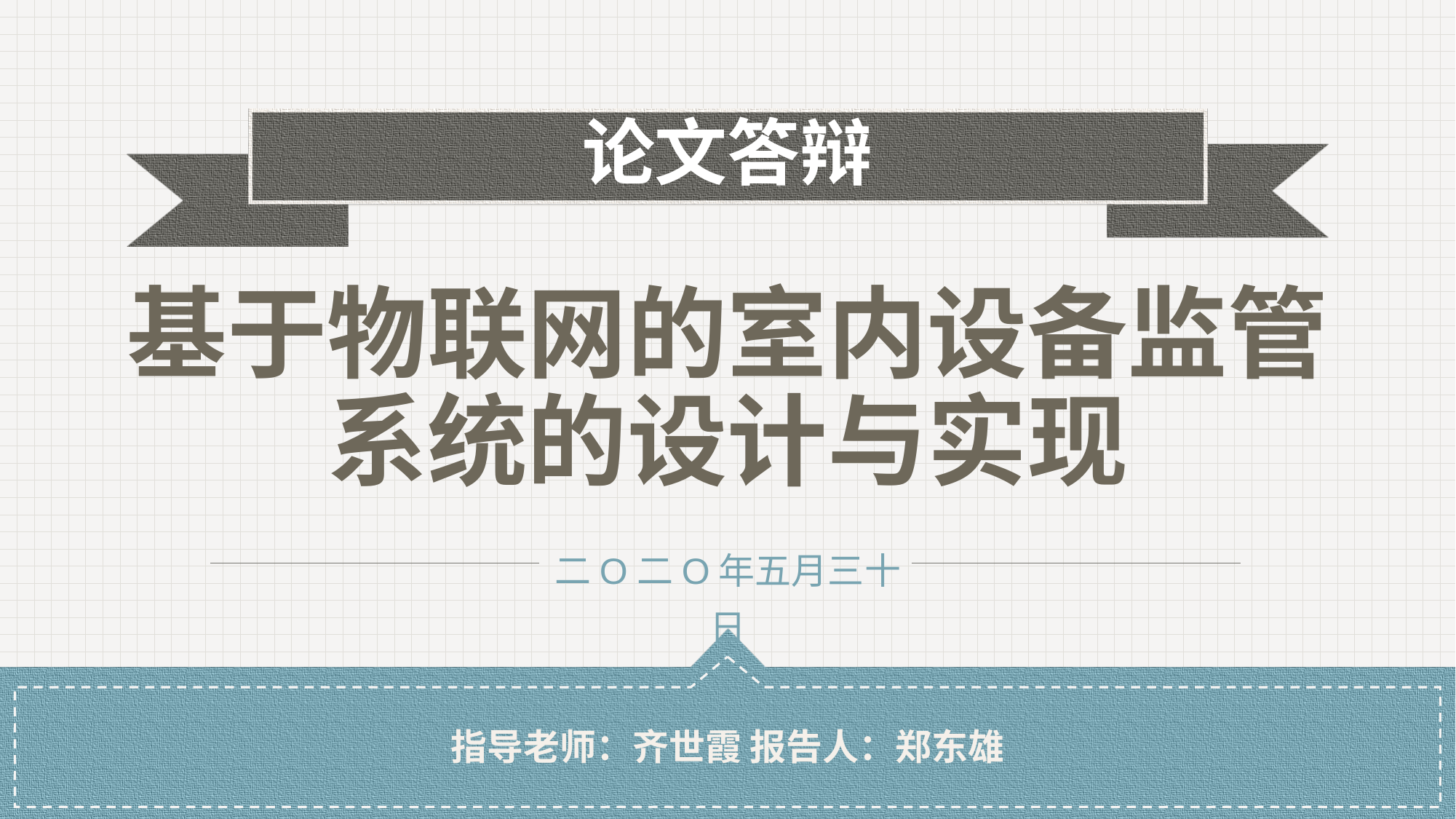

论文答辩
基于物联网的室内设备监管系统的设计与实现
二O二O年五月三十日
指导老师：齐世霞 报告人：郑东雄